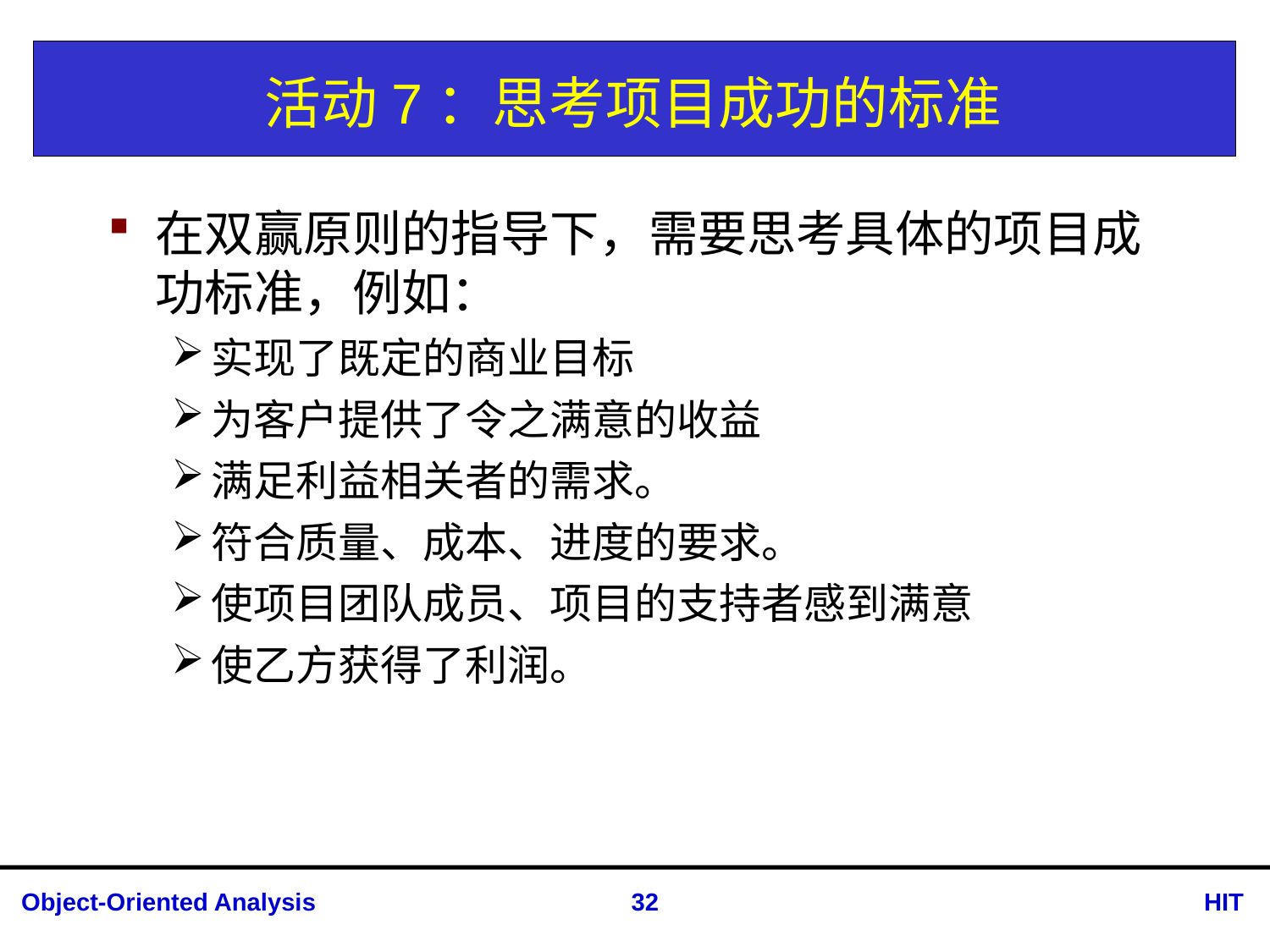

# 活动7：思考项目成功的标准
在双赢原则的指导下，需要思考具体的项目成功标准，例如：
实现了既定的商业目标
为客户提供了令之满意的收益
满足利益相关者的需求。
符合质量、成本、进度的要求。
使项目团队成员、项目的支持者感到满意
使乙方获得了利润。